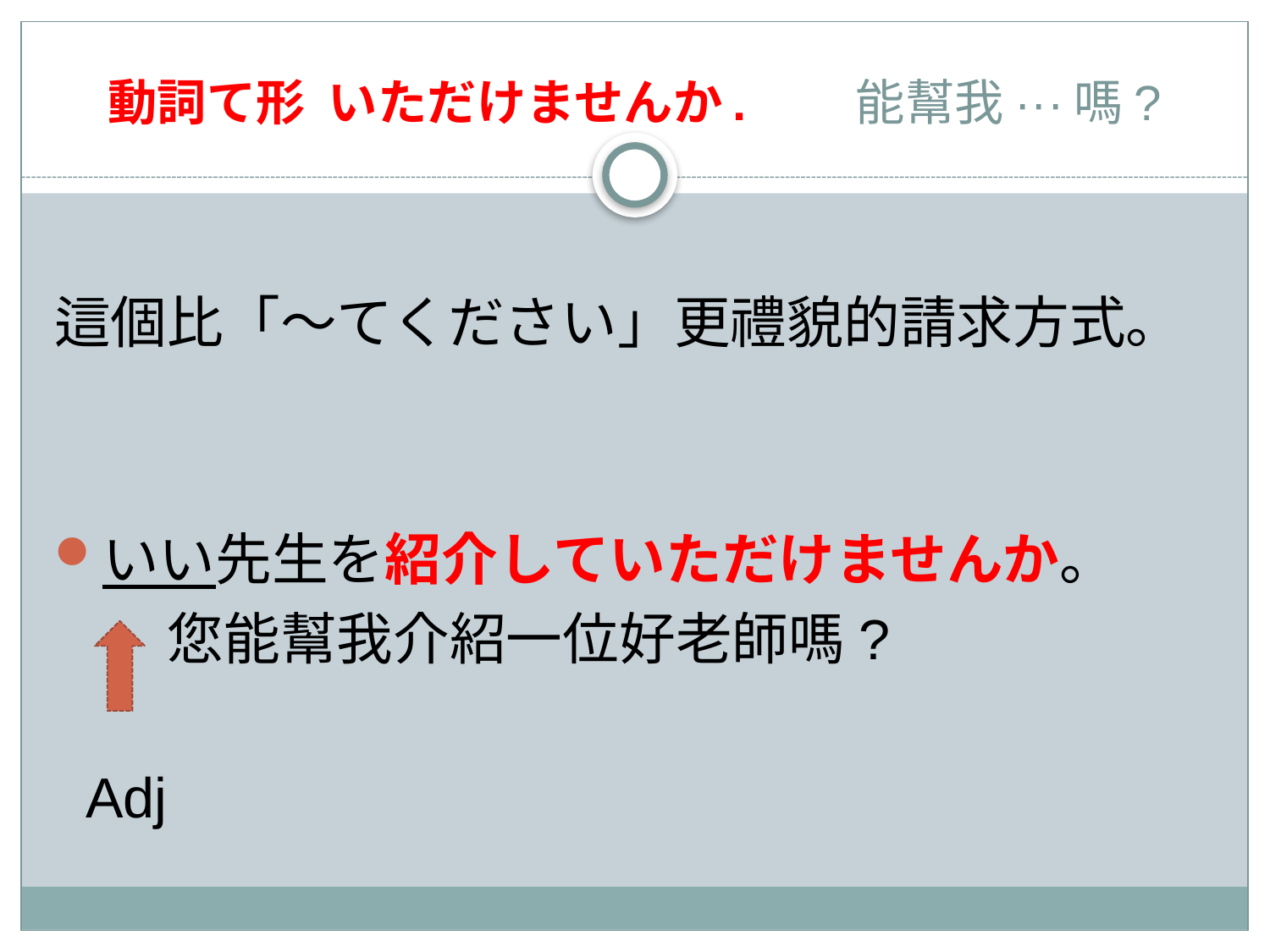

# 動詞て形  いただけませんか.　　能幫我···嗎?

這個比「～てください」更禮貌的請求方式。

いい先生を紹介していただけませんか。
　　您能幫我介紹一位好老師嗎?

  Adj